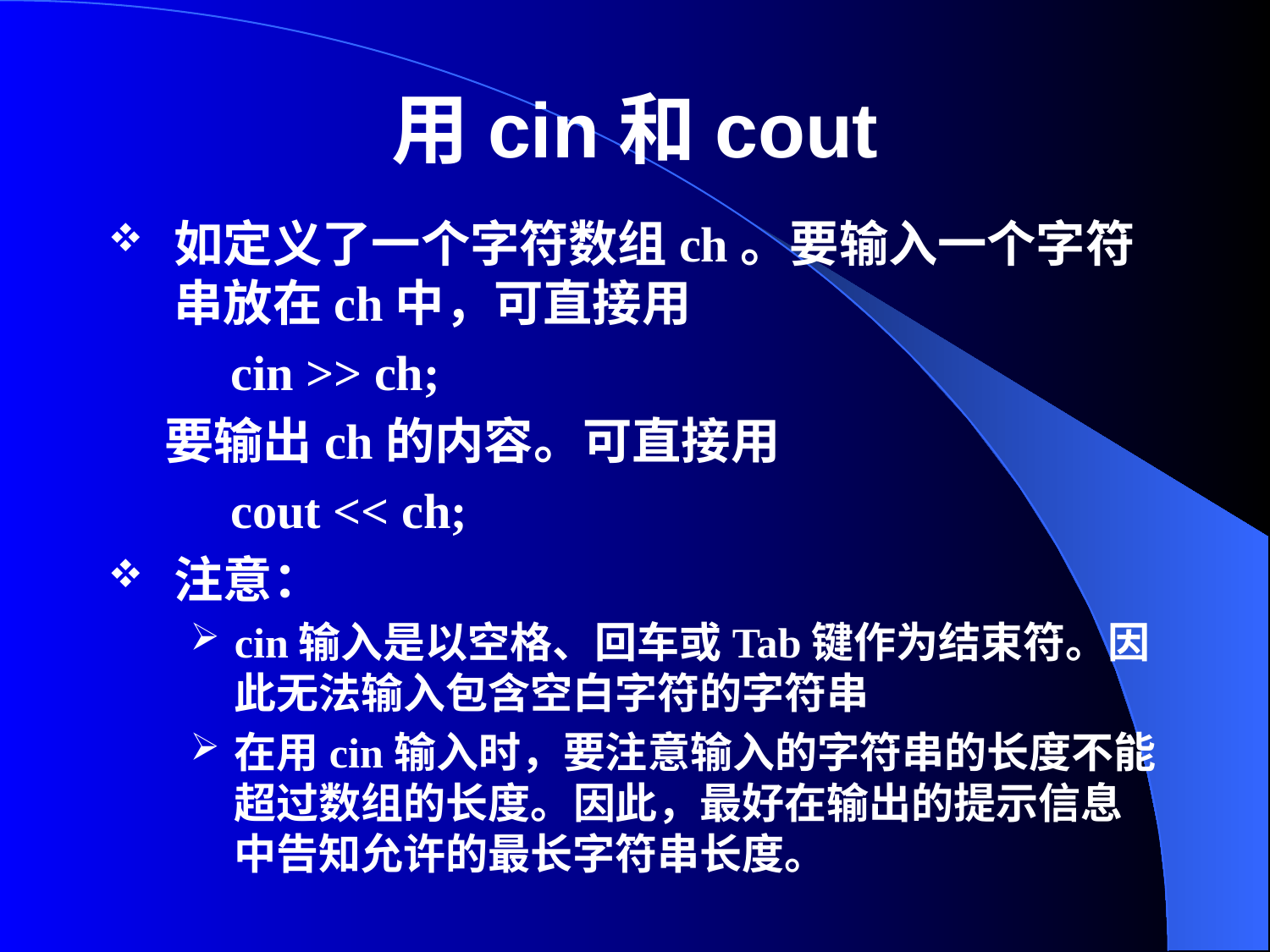

# 用cin和cout
如定义了一个字符数组ch。要输入一个字符串放在ch中，可直接用
          cin >> ch;
    要输出ch的内容。可直接用
          cout << ch;
注意：
cin输入是以空格、回车或Tab键作为结束符。因此无法输入包含空白字符的字符串
在用cin输入时，要注意输入的字符串的长度不能超过数组的长度。因此，最好在输出的提示信息中告知允许的最长字符串长度。